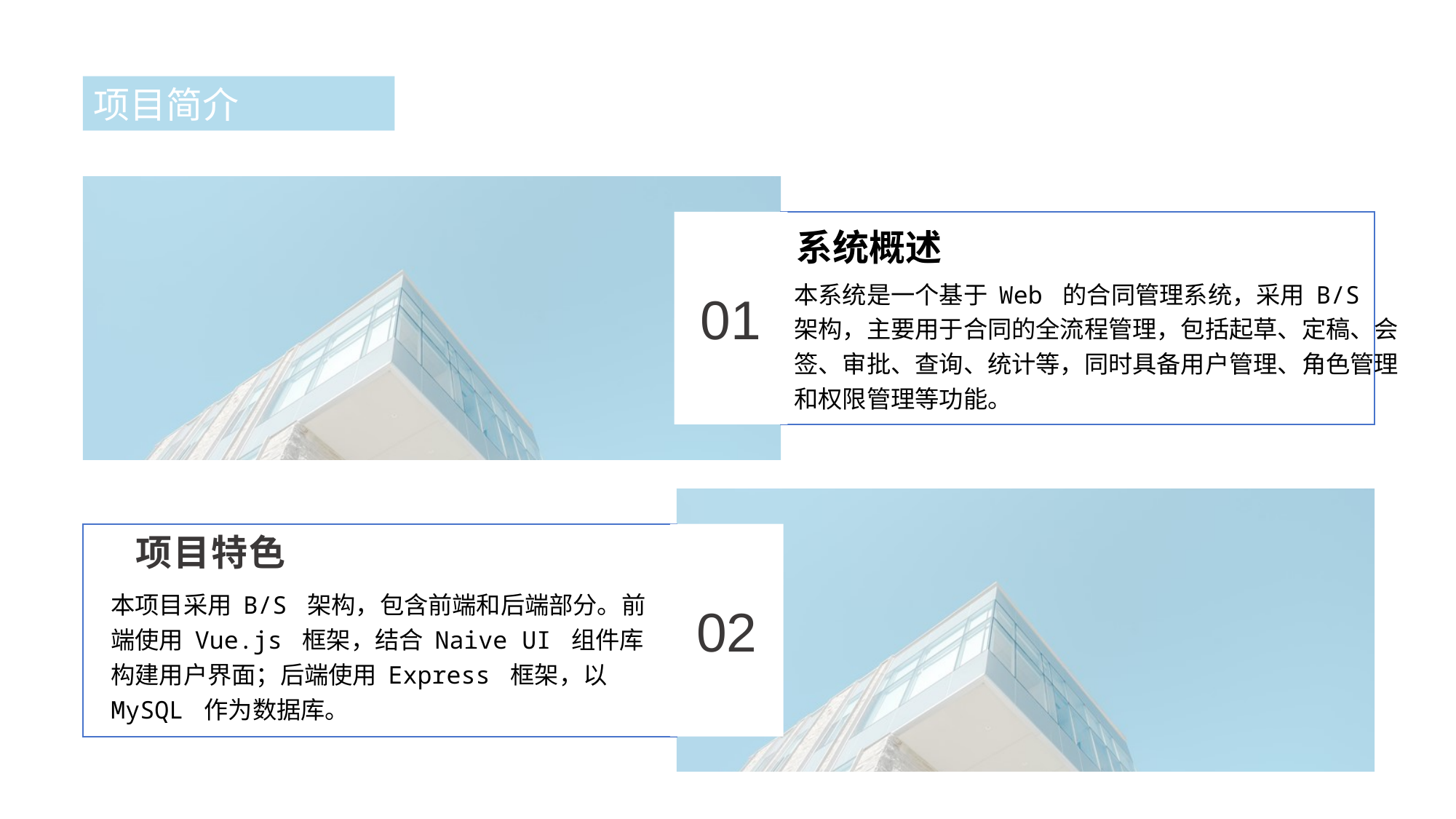

项目简介

01

系统概述

本系统是一个基于 Web 的合同管理系统，采用 B/S 架构，主要用于合同的全流程管理，包括起草、定稿、会签、审批、查询、统计等，同时具备用户管理、角色管理和权限管理等功能。

项目特色
本项目采用 B/S 架构，包含前端和后端部分。前端使用 Vue.js 框架，结合 Naive UI 组件库构建用户界面；后端使用 Express 框架，以 MySQL 作为数据库。

02